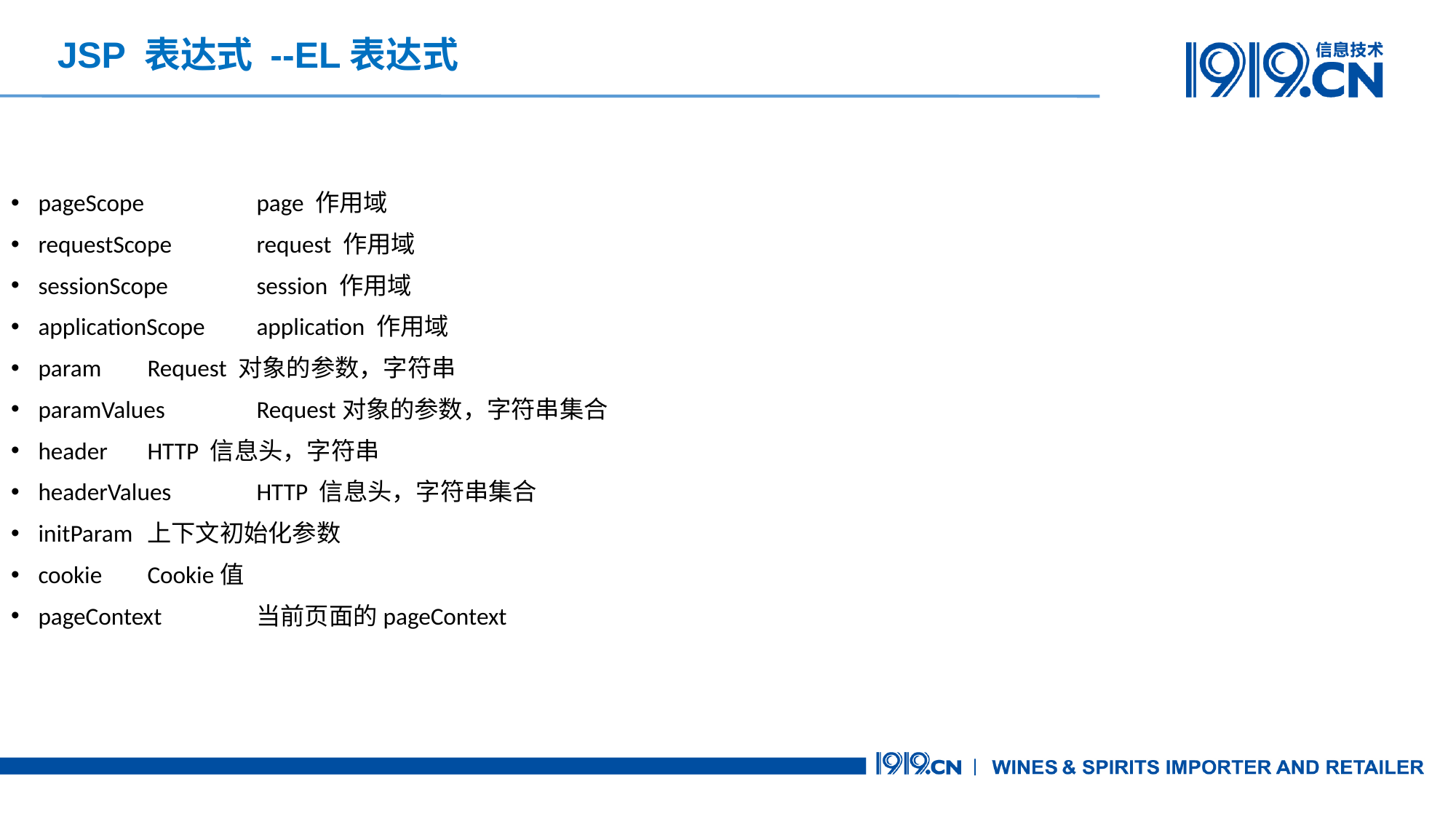

JSP 表达式 --EL表达式

pageScope 	page 作用域
requestScope 	request 作用域
sessionScope 	session 作用域
applicationScope 	application 作用域
param 	Request 对象的参数，字符串
paramValues 	Request对象的参数，字符串集合
header 	HTTP 信息头，字符串
headerValues 	HTTP 信息头，字符串集合
initParam 	上下文初始化参数
cookie 	Cookie值
pageContext 	当前页面的pageContext
32